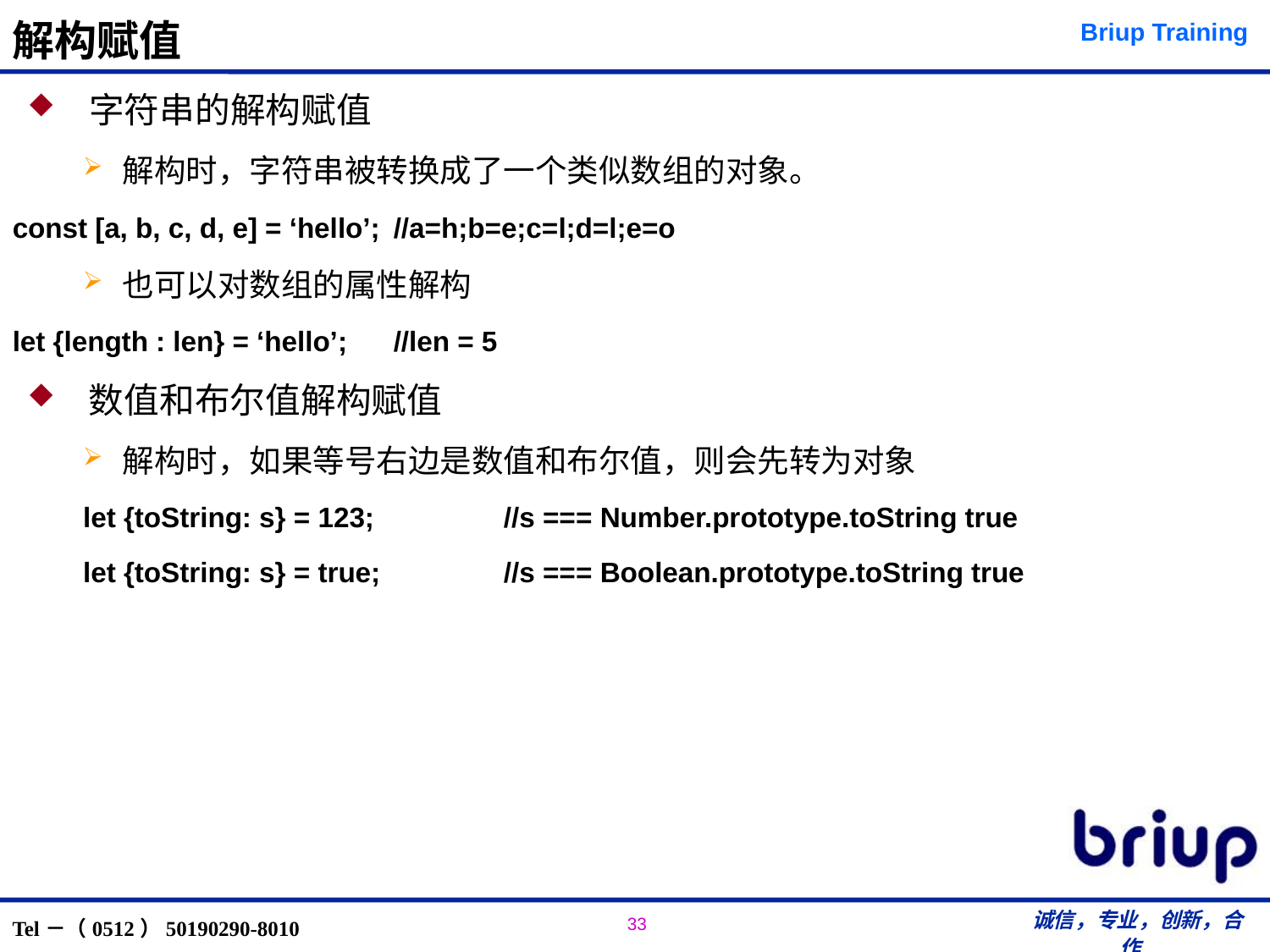

# 解构赋值
 字符串的解构赋值
解构时，字符串被转换成了一个类似数组的对象。
const [a, b, c, d, e] = ‘hello’;	//a=h;b=e;c=l;d=l;e=o
也可以对数组的属性解构
let {length : len} = ‘hello’; 	//len = 5
 数值和布尔值解构赋值
解构时，如果等号右边是数值和布尔值，则会先转为对象
let {toString: s} = 123; 	//s === Number.prototype.toString true
let {toString: s} = true; 	//s === Boolean.prototype.toString true